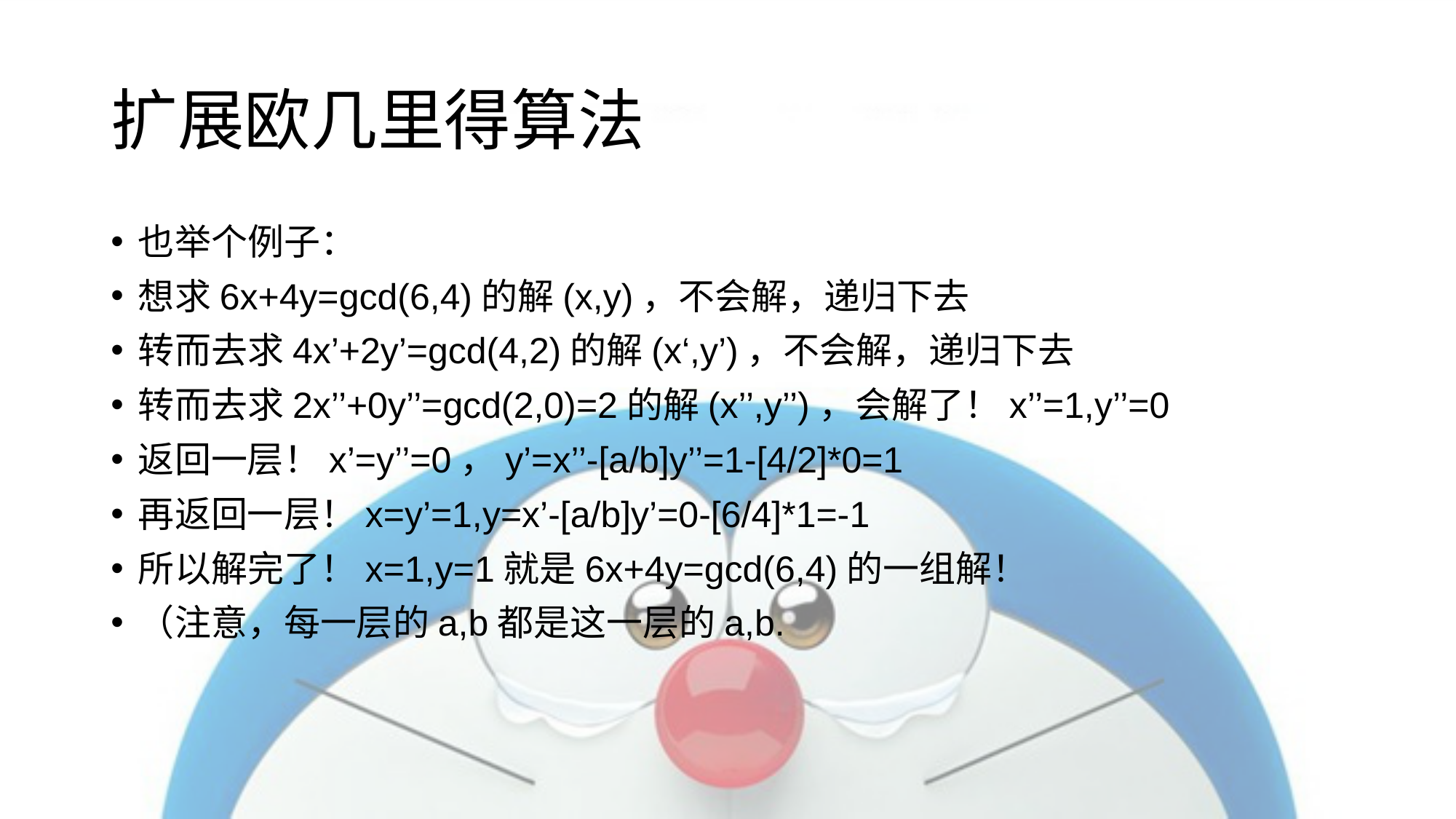

# 扩展欧几里得算法
也举个例子：
想求6x+4y=gcd(6,4)的解(x,y)，不会解，递归下去
转而去求4x’+2y’=gcd(4,2)的解(x‘,y’)，不会解，递归下去
转而去求2x’’+0y’’=gcd(2,0)=2的解(x’’,y’’)，会解了！x’’=1,y’’=0
返回一层！x’=y’’=0，y’=x’’-[a/b]y’’=1-[4/2]*0=1
再返回一层！x=y’=1,y=x’-[a/b]y’=0-[6/4]*1=-1
所以解完了！x=1,y=1就是6x+4y=gcd(6,4)的一组解！
（注意，每一层的a,b都是这一层的a,b.